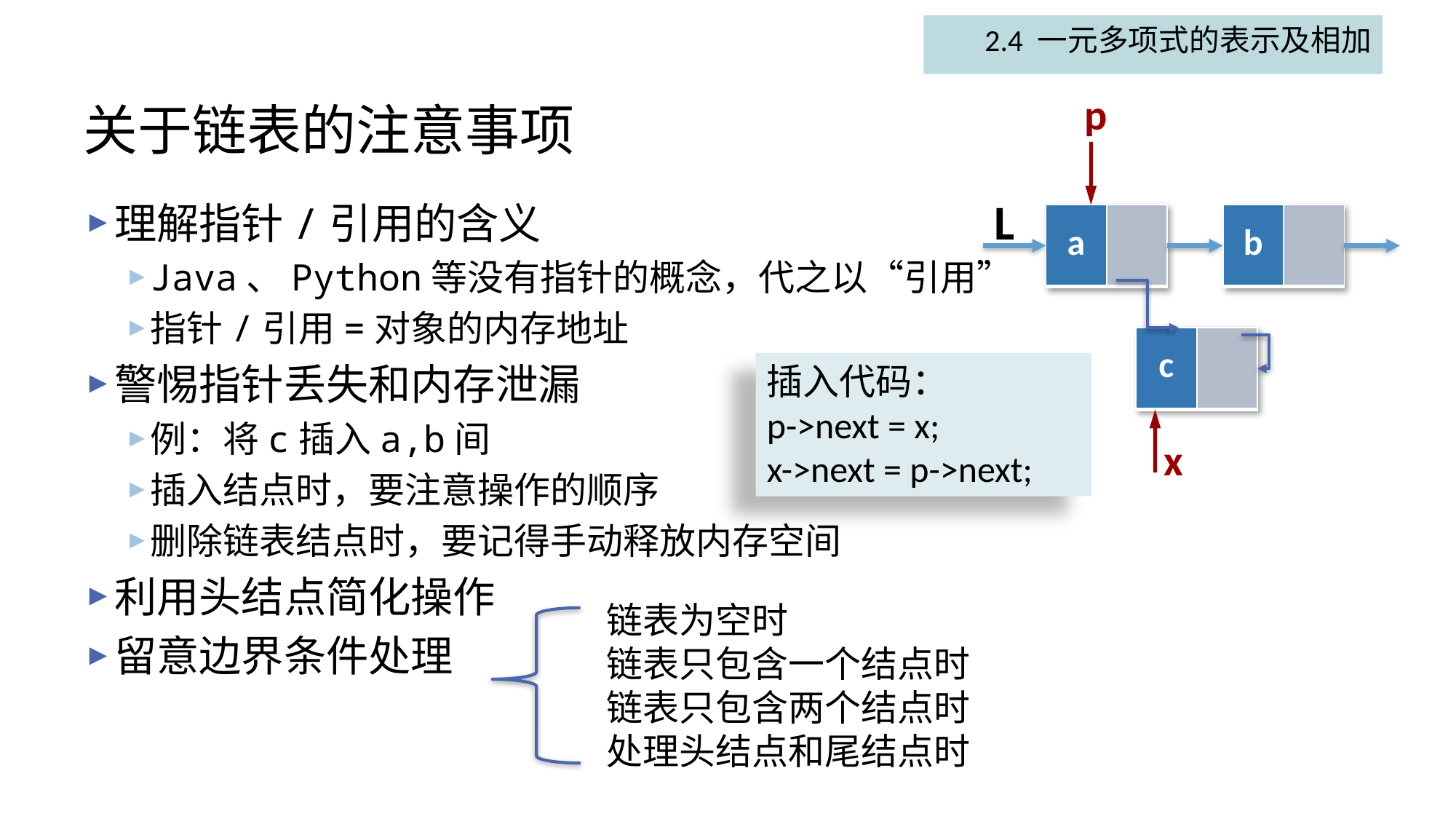

2.4 一元多项式的表示及相加

p

# 关于链表的注意事项
L
理解指针/引用的含义
Java、Python等没有指针的概念，代之以“引用”
指针/引用=对象的内存地址
警惕指针丢失和内存泄漏
例：将c插入a,b间
插入结点时，要注意操作的顺序
删除链表结点时，要记得手动释放内存空间
利用头结点简化操作
留意边界条件处理
| a |  |
| --- | --- |
| b |  |
| --- | --- |
| c |  |
| --- | --- |
插入代码：
p->next = x;
x->next = p->next;

x
链表为空时
链表只包含一个结点时
链表只包含两个结点时
处理头结点和尾结点时